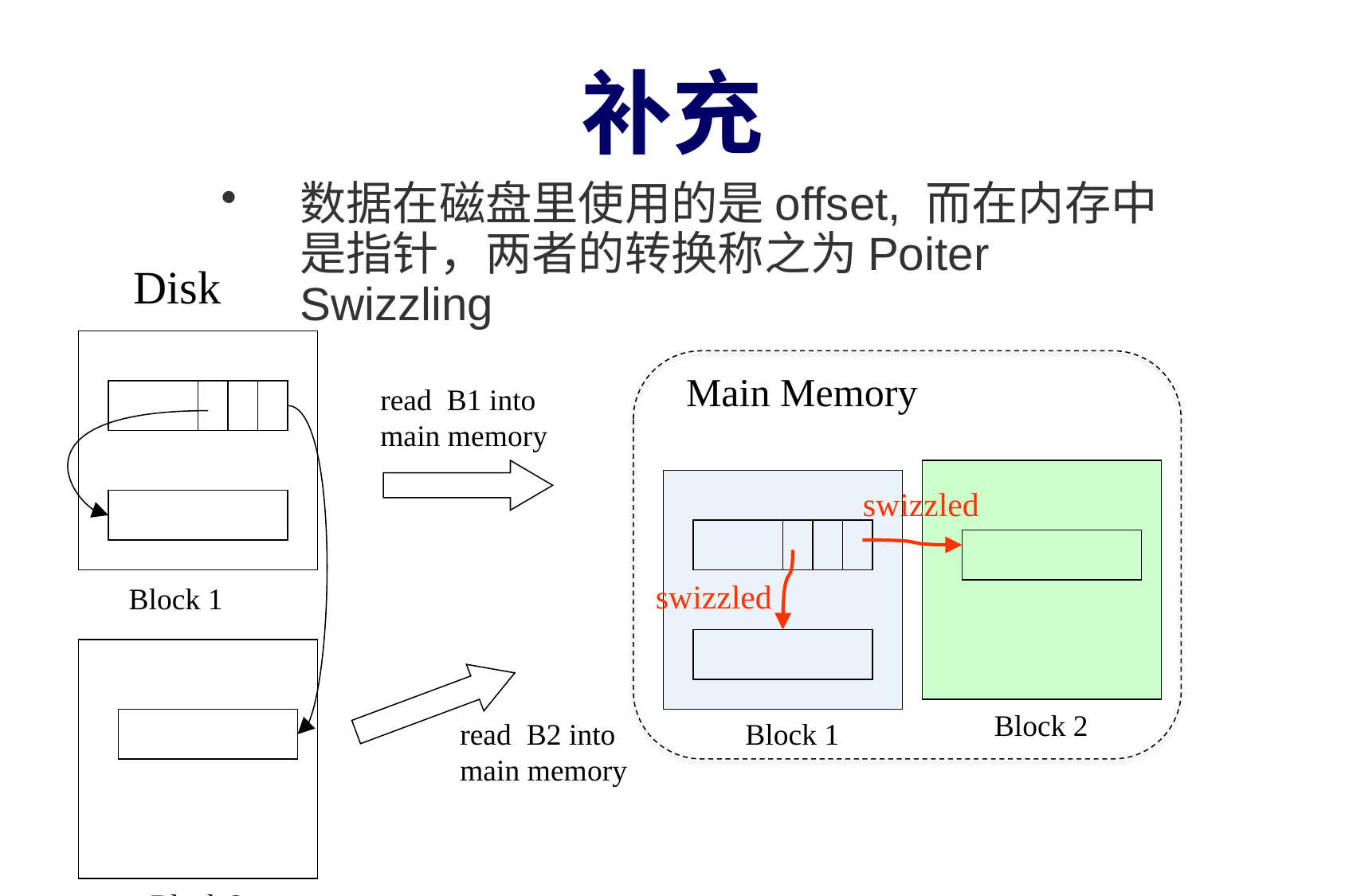

# 补充
数据在磁盘里使用的是offset, 而在内存中是指针，两者的转换称之为Poiter Swizzling
Disk

Main Memory
read  B1 into
main memory

swizzled

swizzled
Block 1

Block 2
Block 1

read  B2 into
main memory

Block 2